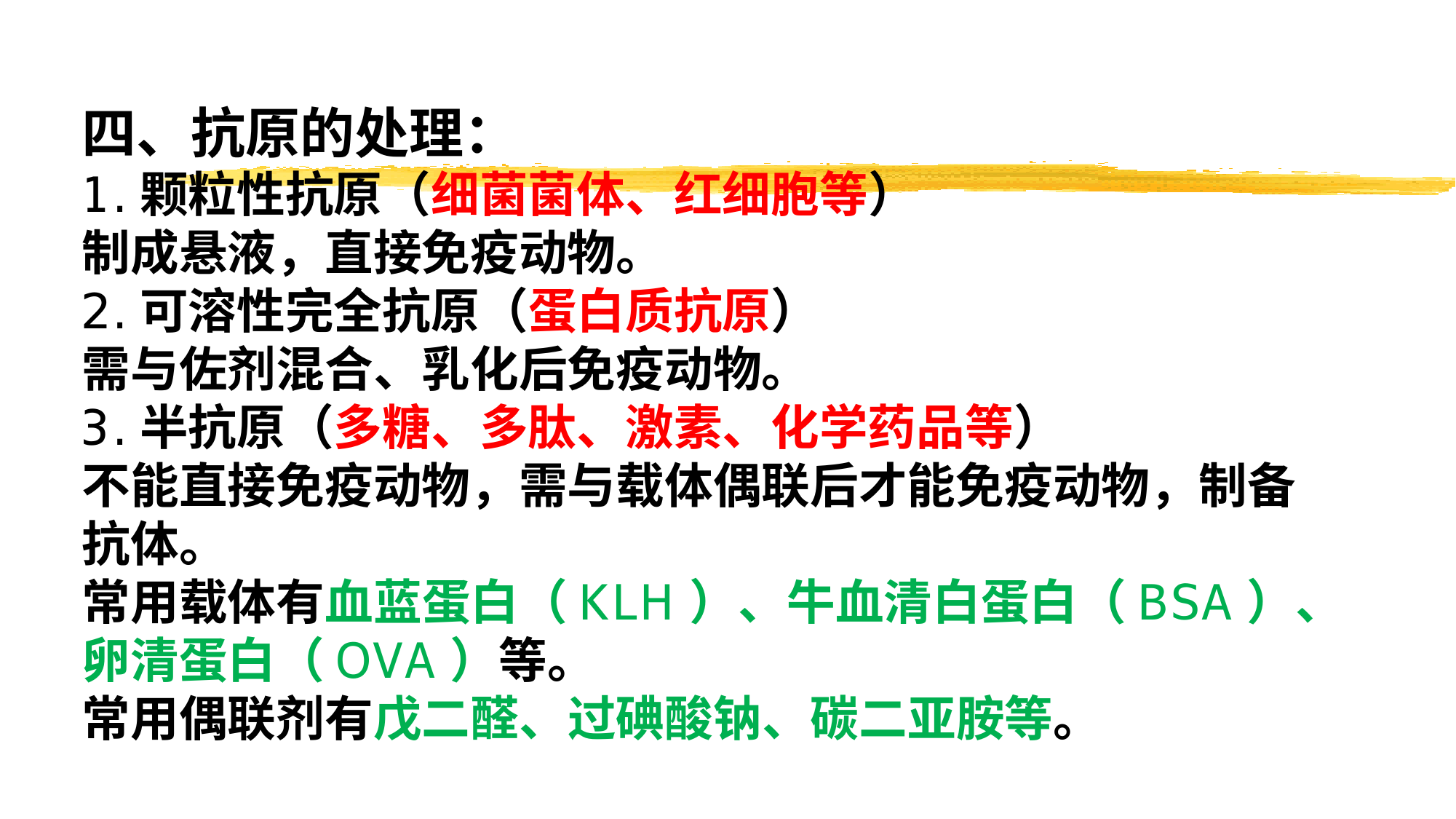

四、抗原的处理：
1.颗粒性抗原（细菌菌体、红细胞等）
制成悬液，直接免疫动物。
2.可溶性完全抗原（蛋白质抗原）
需与佐剂混合、乳化后免疫动物。
3.半抗原（多糖、多肽、激素、化学药品等）
不能直接免疫动物，需与载体偶联后才能免疫动物，制备抗体。
常用载体有血蓝蛋白（KLH）、牛血清白蛋白（BSA）、卵清蛋白（OVA）等。
常用偶联剂有戊二醛、过碘酸钠、碳二亚胺等。